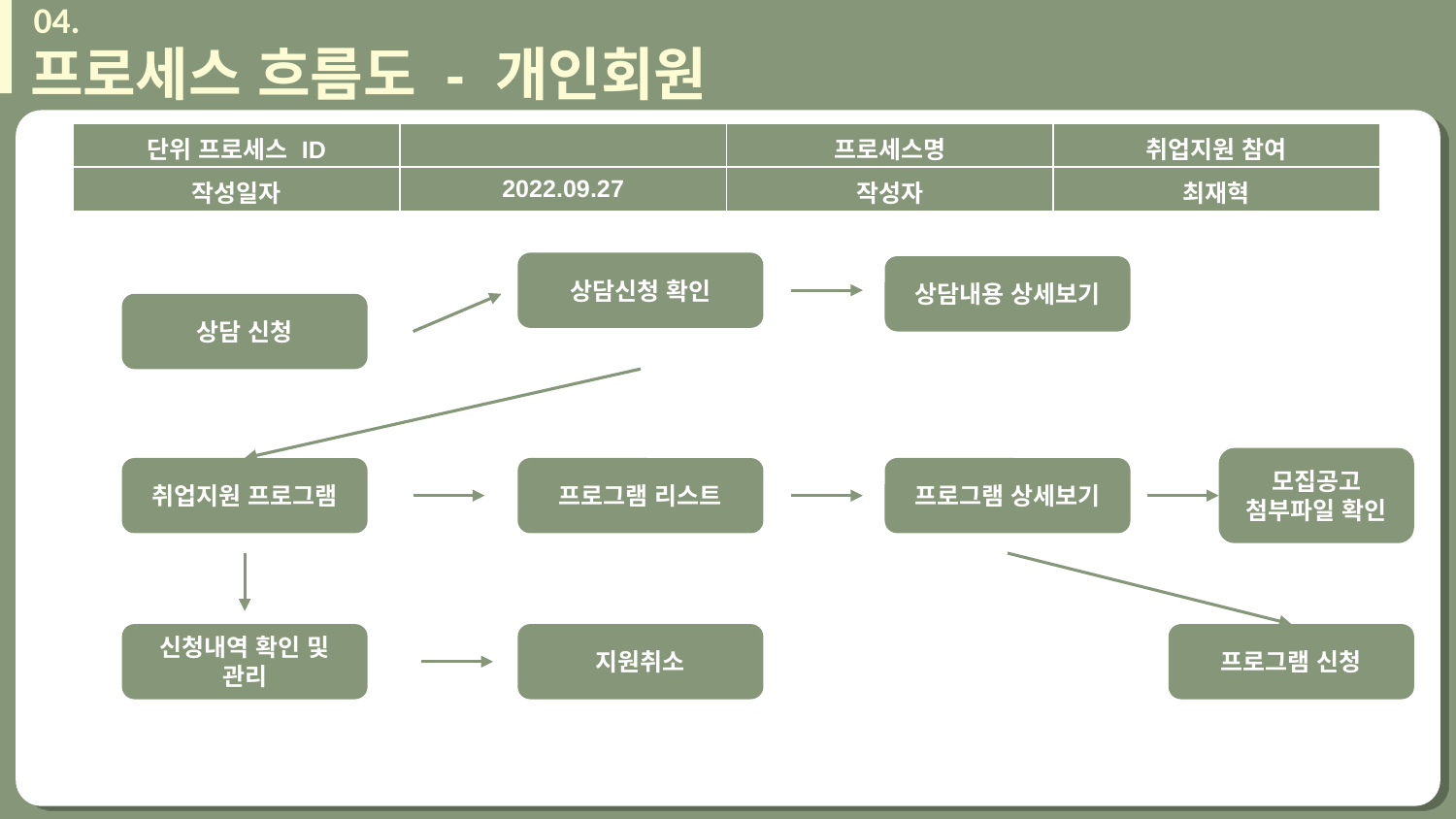

04.

프로세스 흐름도 - 개인회원
단위 프로세스 ID
| 단위 프로세스 ID |  | 프로세스명 | 취업지원 참여 |
| --- | --- | --- | --- |
| 작성일자 | 2022.09.27 | 작성자 | 최재혁 |

상담신청 확인
상담내용 상세보기
상담 신청
모집공고 첨부파일 확인
프로그램 상세보기
취업지원 프로그램
프로그램 리스트
신청내역 확인 및 관리
지원취소
프로그램 신청